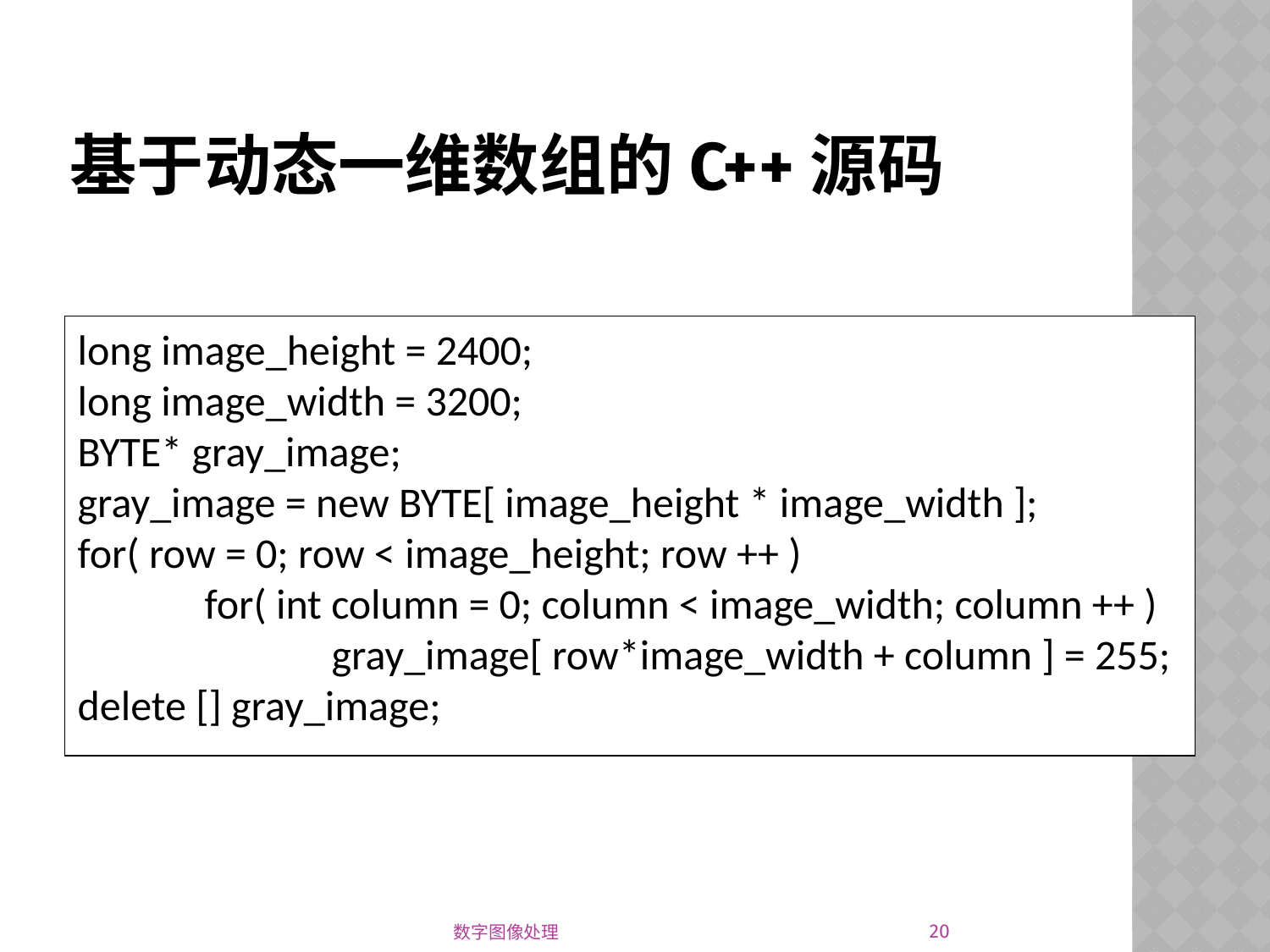

# 基于动态一维数组的C++源码
long image_height = 2400;
long image_width = 3200;
BYTE* gray_image;
gray_image = new BYTE[ image_height * image_width ];
for( row = 0; row < image_height; row ++ )
	for( int column = 0; column < image_width; column ++ )
		gray_image[ row*image_width + column ] = 255;
delete [] gray_image;
20
数字图像处理